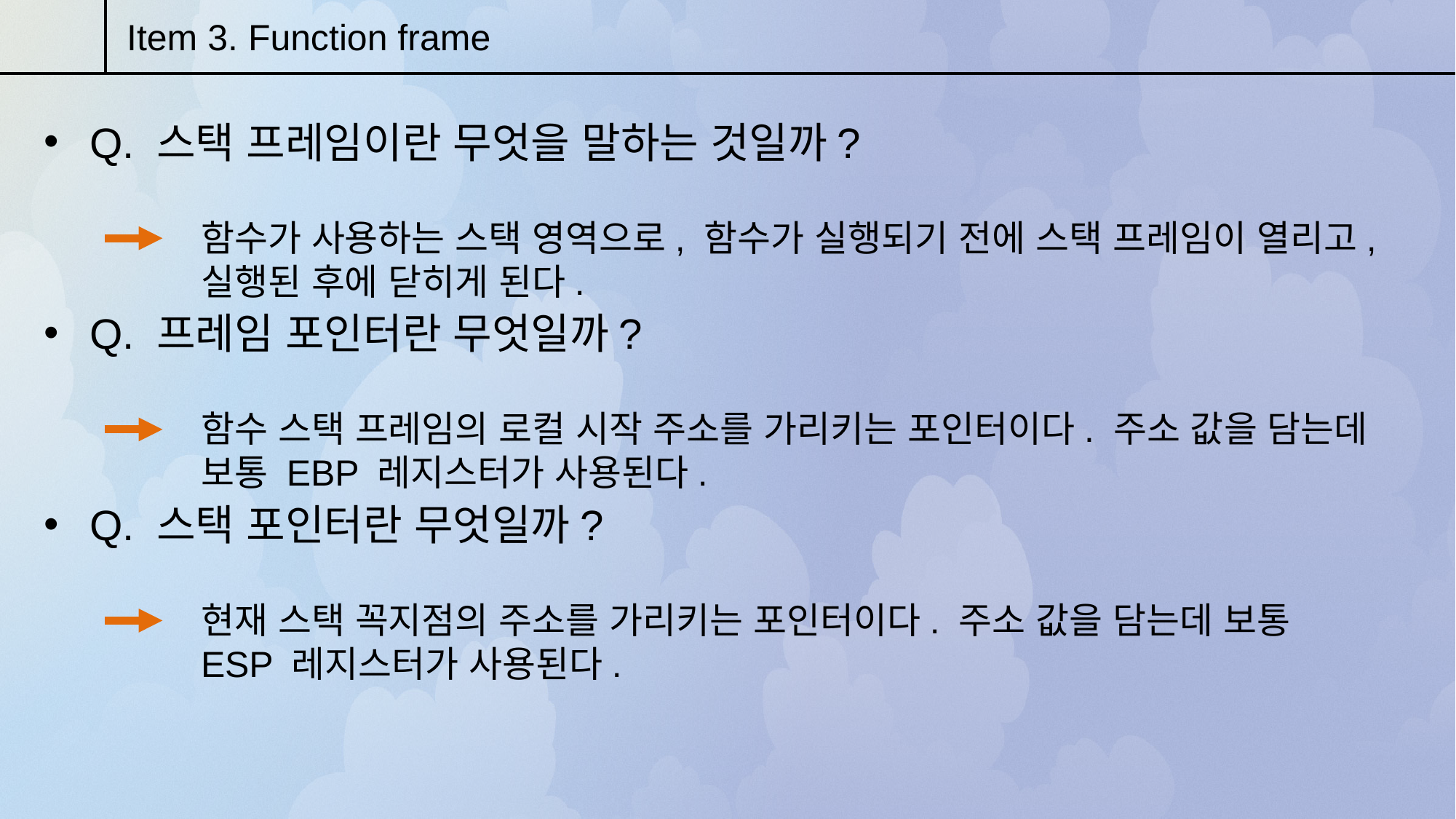

Item 3. Function frame
 Q. 스택 프레임이란 무엇을 말하는 것일까?
함수가 사용하는 스택 영역으로, 함수가 실행되기 전에 스택 프레임이 열리고, 실행된 후에 닫히게 된다.
 Q. 프레임 포인터란 무엇일까?
함수 스택 프레임의 로컬 시작 주소를 가리키는 포인터이다. 주소 값을 담는데 보통 EBP 레지스터가 사용된다.
 Q. 스택 포인터란 무엇일까?
현재 스택 꼭지점의 주소를 가리키는 포인터이다. 주소 값을 담는데 보통 ESP 레지스터가 사용된다.